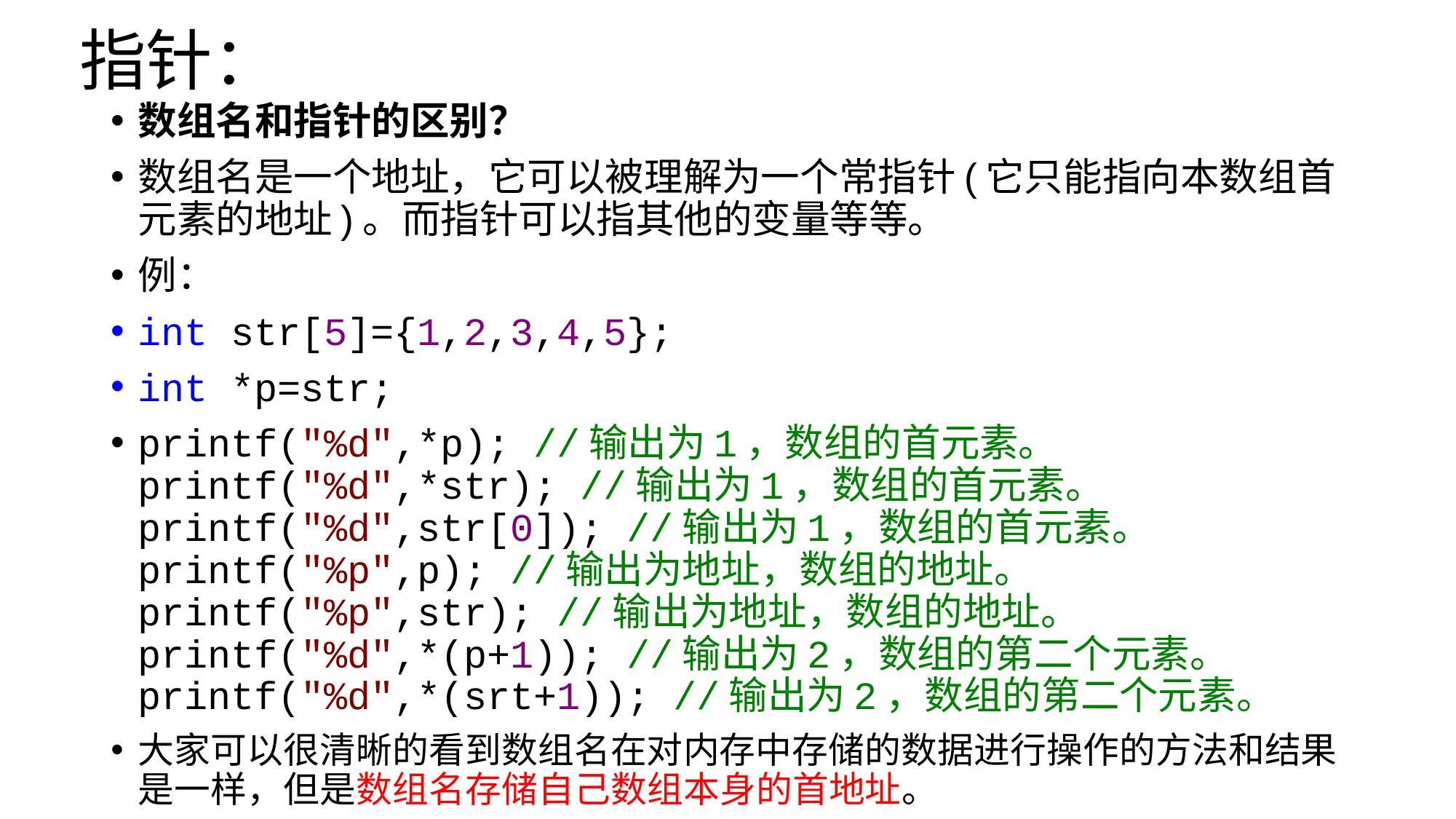

# 指针：
数组名和指针的区别？
数组名是一个地址，它可以被理解为一个常指针(它只能指向本数组首元素的地址)。而指针可以指其他的变量等等。
例：
int str[5]={1,2,3,4,5};
int *p=str;
printf("%d",*p); //输出为1，数组的首元素。 printf("%d",*str); //输出为1，数组的首元素。 printf("%d",str[0]); //输出为1，数组的首元素。 printf("%p",p); //输出为地址，数组的地址。 printf("%p",str); //输出为地址，数组的地址。 printf("%d",*(p+1)); //输出为2，数组的第二个元素。 printf("%d",*(srt+1)); //输出为2，数组的第二个元素。
大家可以很清晰的看到数组名在对内存中存储的数据进行操作的方法和结果是一样，但是数组名存储自己数组本身的首地址。